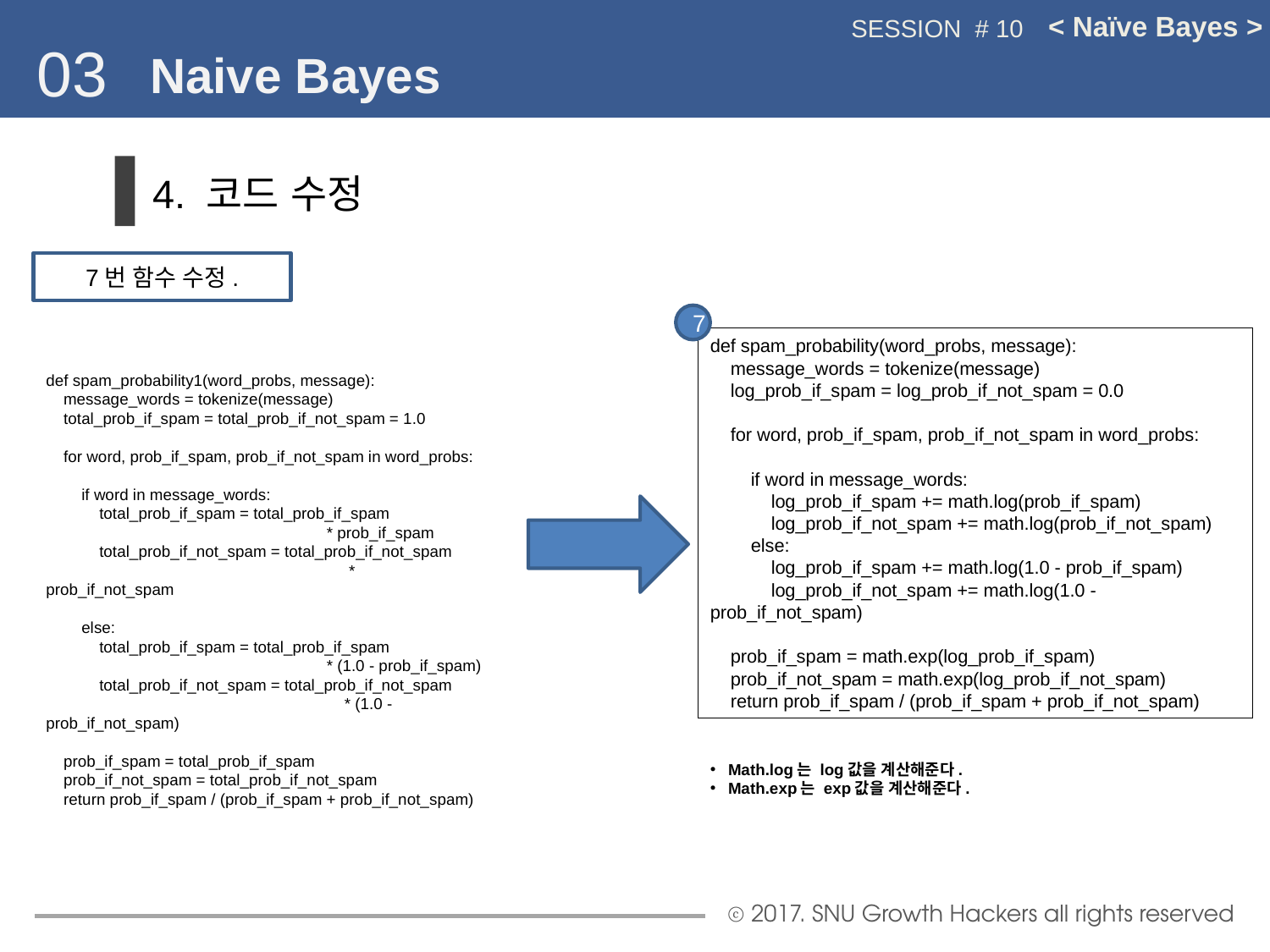

< Naïve Bayes >
SESSION  # 10
03
Naive Bayes
4. 코드 수정

7번 함수 수정.
7
def spam_probability(word_probs, message):
    message_words = tokenize(message)
    log_prob_if_spam = log_prob_if_not_spam = 0.0

    for word, prob_if_spam, prob_if_not_spam in word_probs:

        if word in message_words:
            log_prob_if_spam += math.log(prob_if_spam)
            log_prob_if_not_spam += math.log(prob_if_not_spam)
        else:
            log_prob_if_spam += math.log(1.0 - prob_if_spam)
            log_prob_if_not_spam += math.log(1.0 - prob_if_not_spam)

    prob_if_spam = math.exp(log_prob_if_spam)
    prob_if_not_spam = math.exp(log_prob_if_not_spam)
    return prob_if_spam / (prob_if_spam + prob_if_not_spam)
def spam_probability1(word_probs, message):
    message_words = tokenize(message)
    total_prob_if_spam = total_prob_if_not_spam = 1.0

    for word, prob_if_spam, prob_if_not_spam in word_probs:

        if word in message_words:
            total_prob_if_spam = total_prob_if_spam
		      * prob_if_spam
            total_prob_if_not_spam = total_prob_if_not_spam
		           * prob_if_not_spam

        else:
            total_prob_if_spam = total_prob_if_spam
		      * (1.0 - prob_if_spam)
            total_prob_if_not_spam = total_prob_if_not_spam
		          * (1.0 - prob_if_not_spam)

    prob_if_spam = total_prob_if_spam
    prob_if_not_spam = total_prob_if_not_spam
    return prob_if_spam / (prob_if_spam + prob_if_not_spam)

Math.log는 log값을 계산해준다.
Math.exp는 exp값을 계산해준다.
ⓒ 2017. SNU Growth Hackers all rights reserved